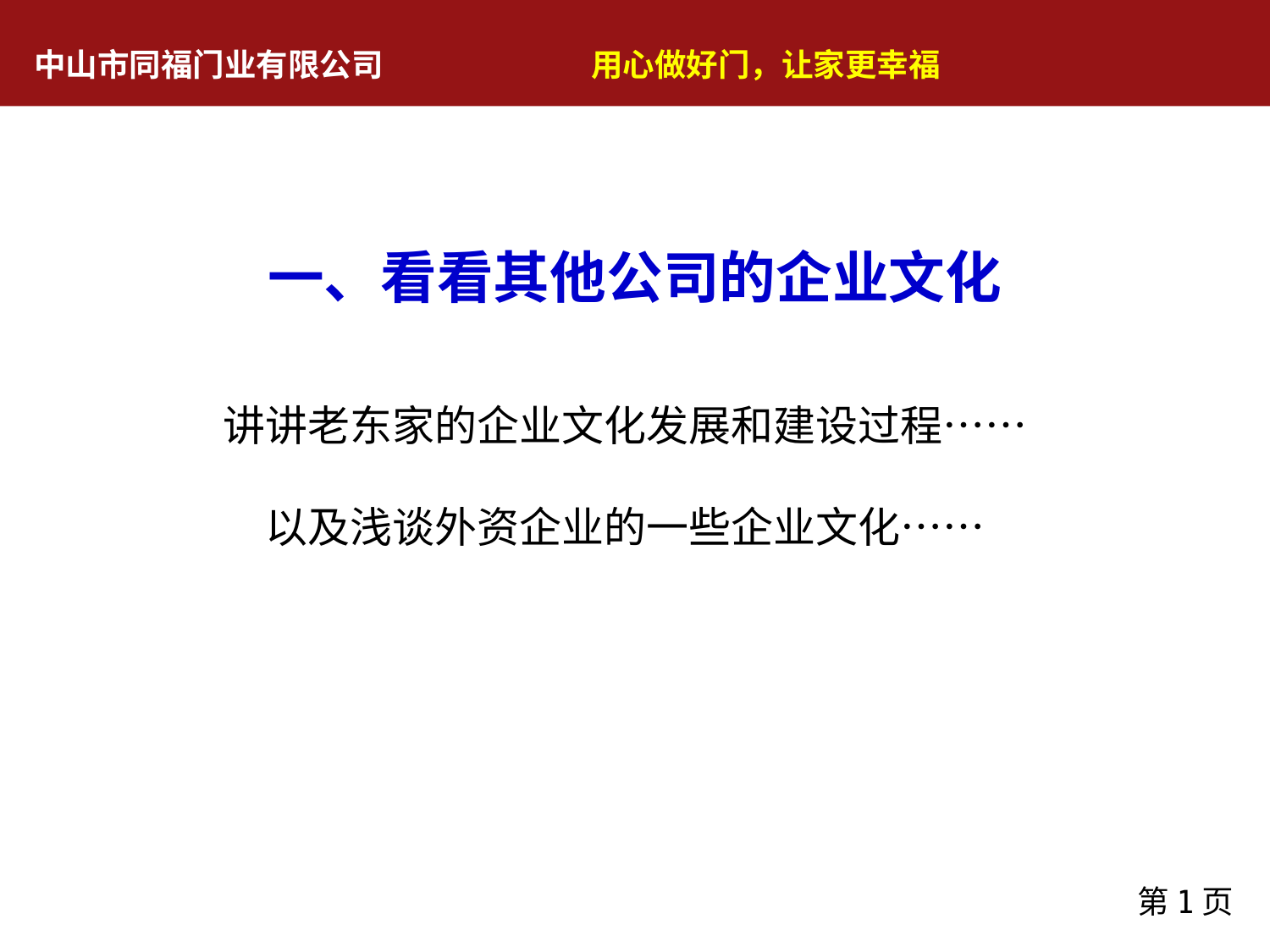

中山市同福门业有限公司                             用心做好门，让家更幸福
# 一、看看其他公司的企业文化 讲讲老东家的企业文化发展和建设过程…… 以及浅谈外资企业的一些企业文化……
第1页